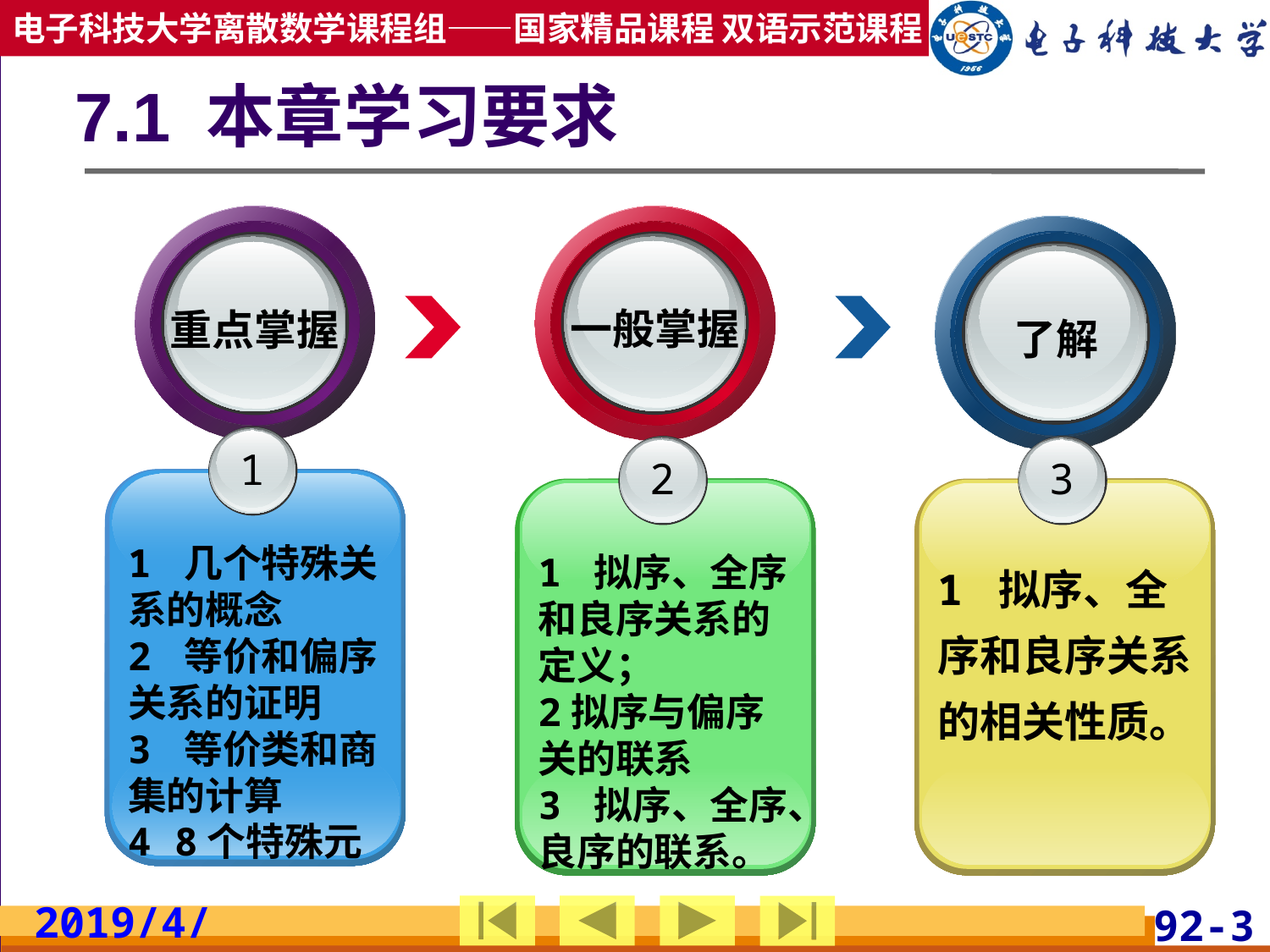

# 7.1 本章学习要求

重点掌握

一般掌握

了解

1

1 几个特殊关系的概念
2 等价和偏序关系的证明
3 等价类和商集的计算
4 8个特殊元

2

1 拟序、全序和良序关系的定义；
2拟序与偏序关的联系
3 拟序、全序、良序的联系。

3

1 拟序、全序和良序关系的相关性质。

2019/4/17